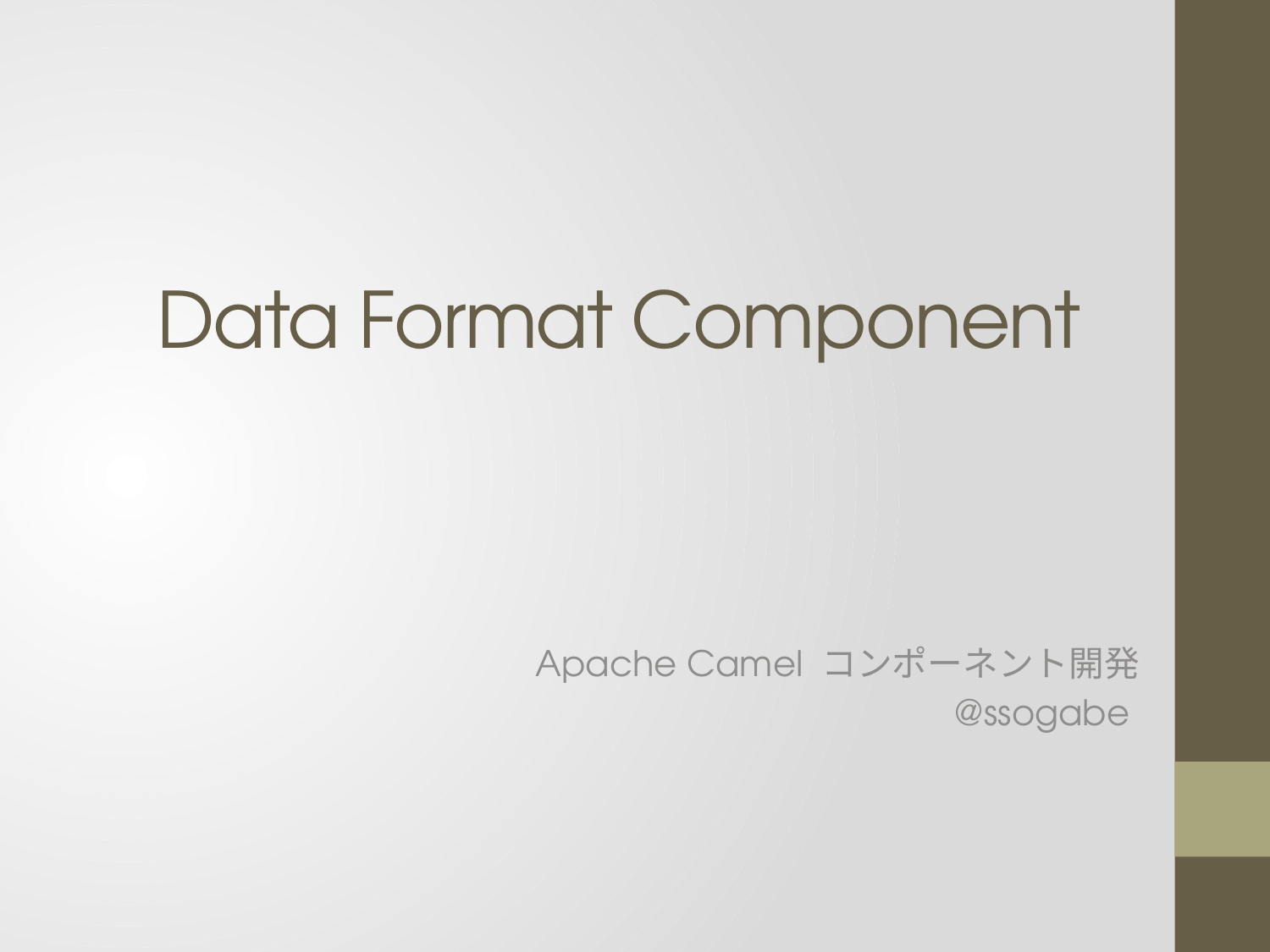

# Data Format Component
Apache Camel コンポーネント開発
@ssogabe